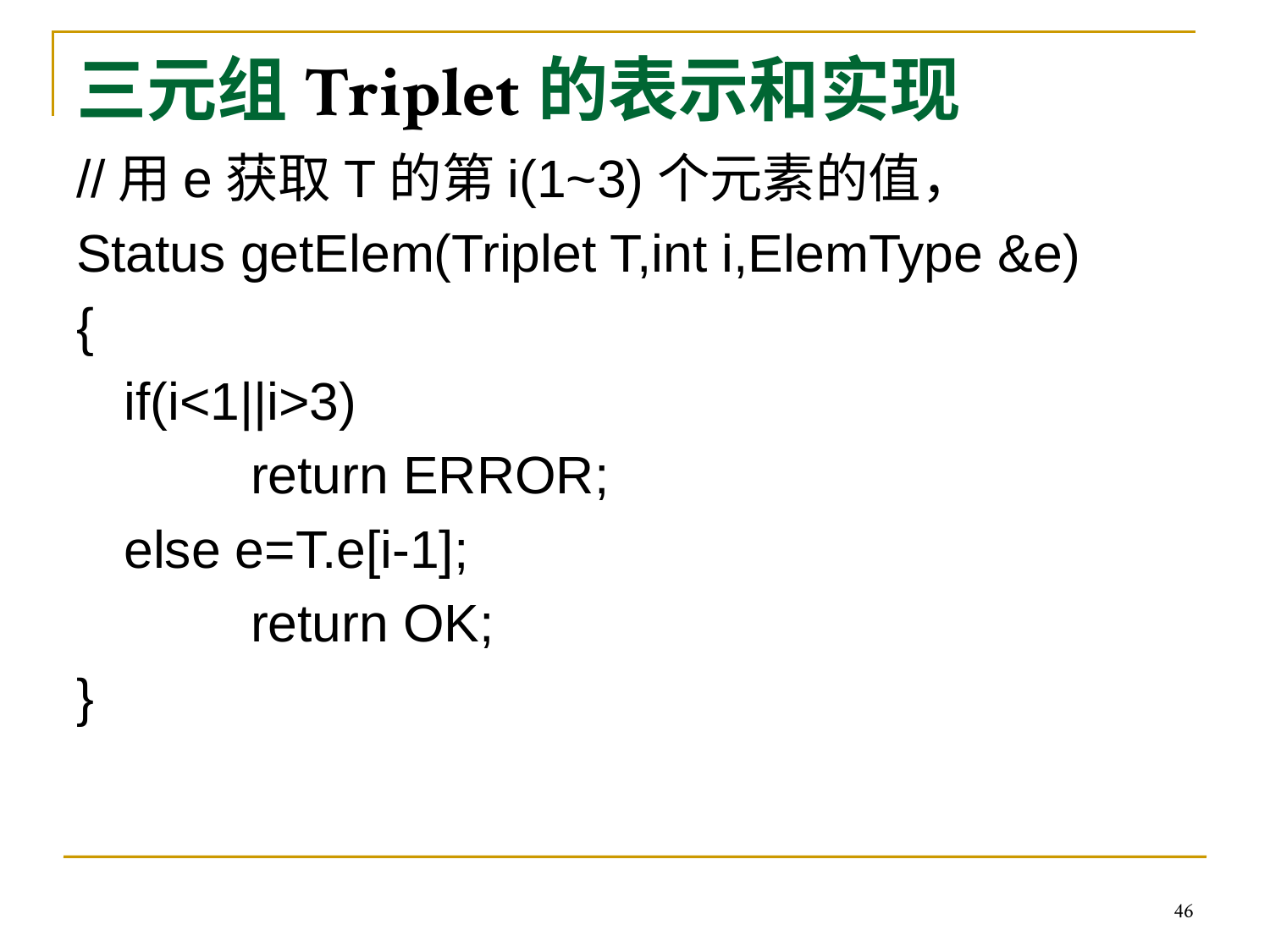

# 三元组Triplet的表示和实现
//用e获取T的第i(1~3)个元素的值，
Status getElem(Triplet T,int i,ElemType &e)
{
	if(i<1||i>3)
		return ERROR;
	else e=T.e[i-1];
		return OK;
}

46